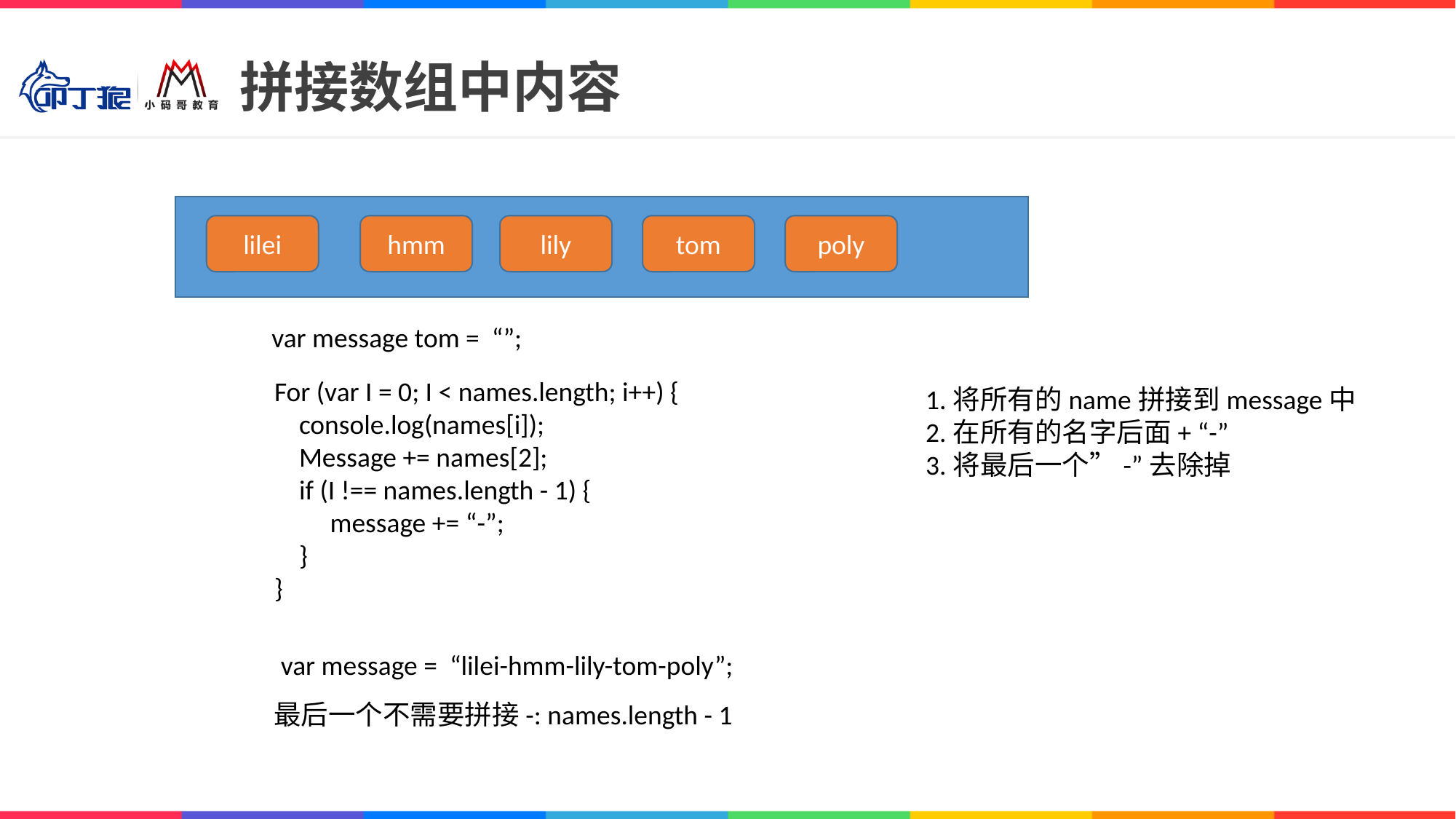

# 拼接数组中内容

poly
lilei
hmm
lily
tom
var message tom =  “”;
For (var I = 0; I < names.length; i++) {
    console.log(names[i]);
    Message += names[2];
    if (I !== names.length - 1) {
         message += “-”;
    }
}
1.将所有的name拼接到message中
2.在所有的名字后面+ “-”
3.将最后一个”-”去除掉
var message =  “lilei-hmm-lily-tom-poly”;
最后一个不需要拼接-: names.length - 1